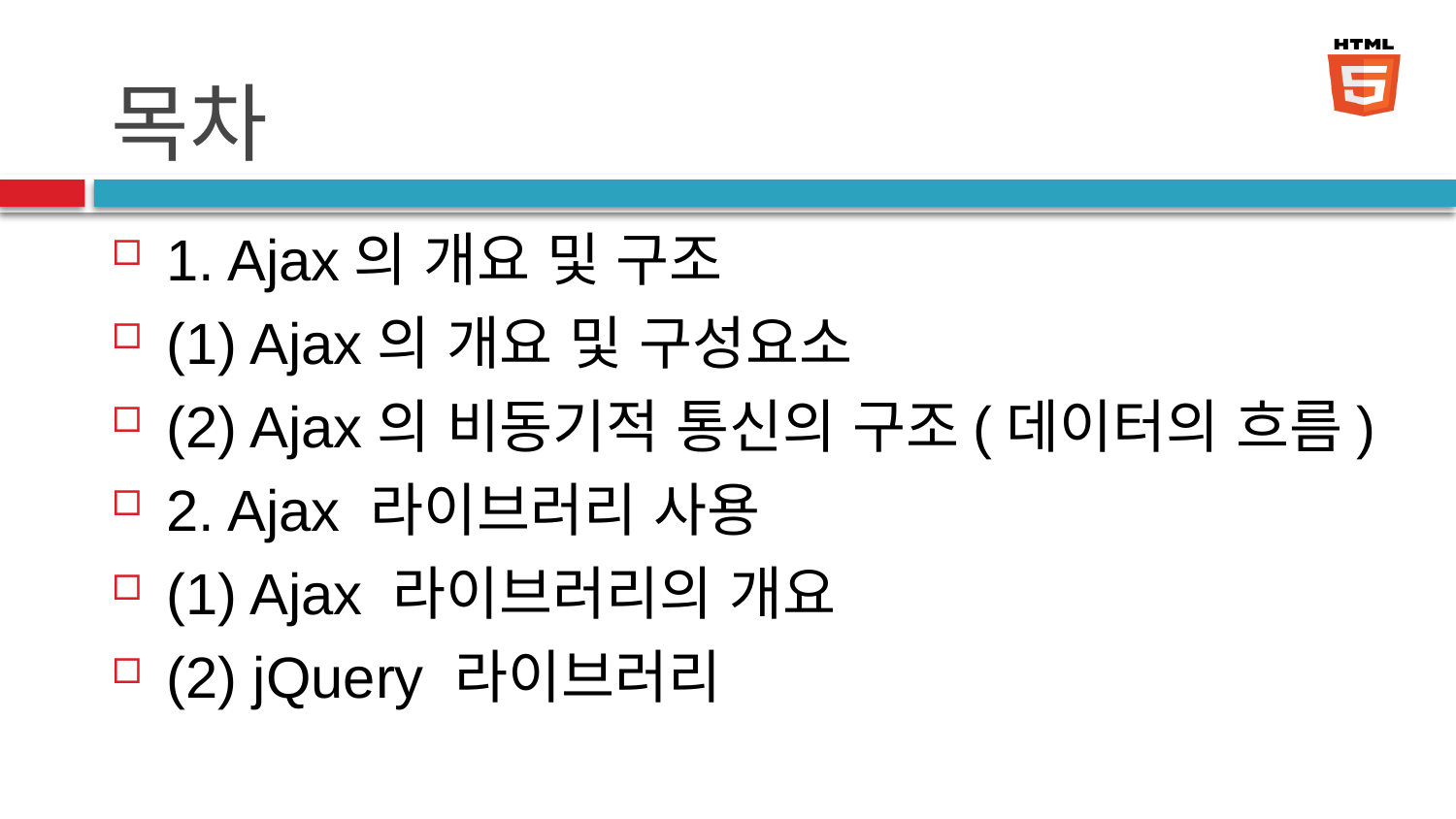

# 목차
1. Ajax의 개요 및 구조
(1) Ajax의 개요 및 구성요소
(2) Ajax의 비동기적 통신의 구조(데이터의 흐름)
2. Ajax 라이브러리 사용
(1) Ajax 라이브러리의 개요
(2) jQuery 라이브러리